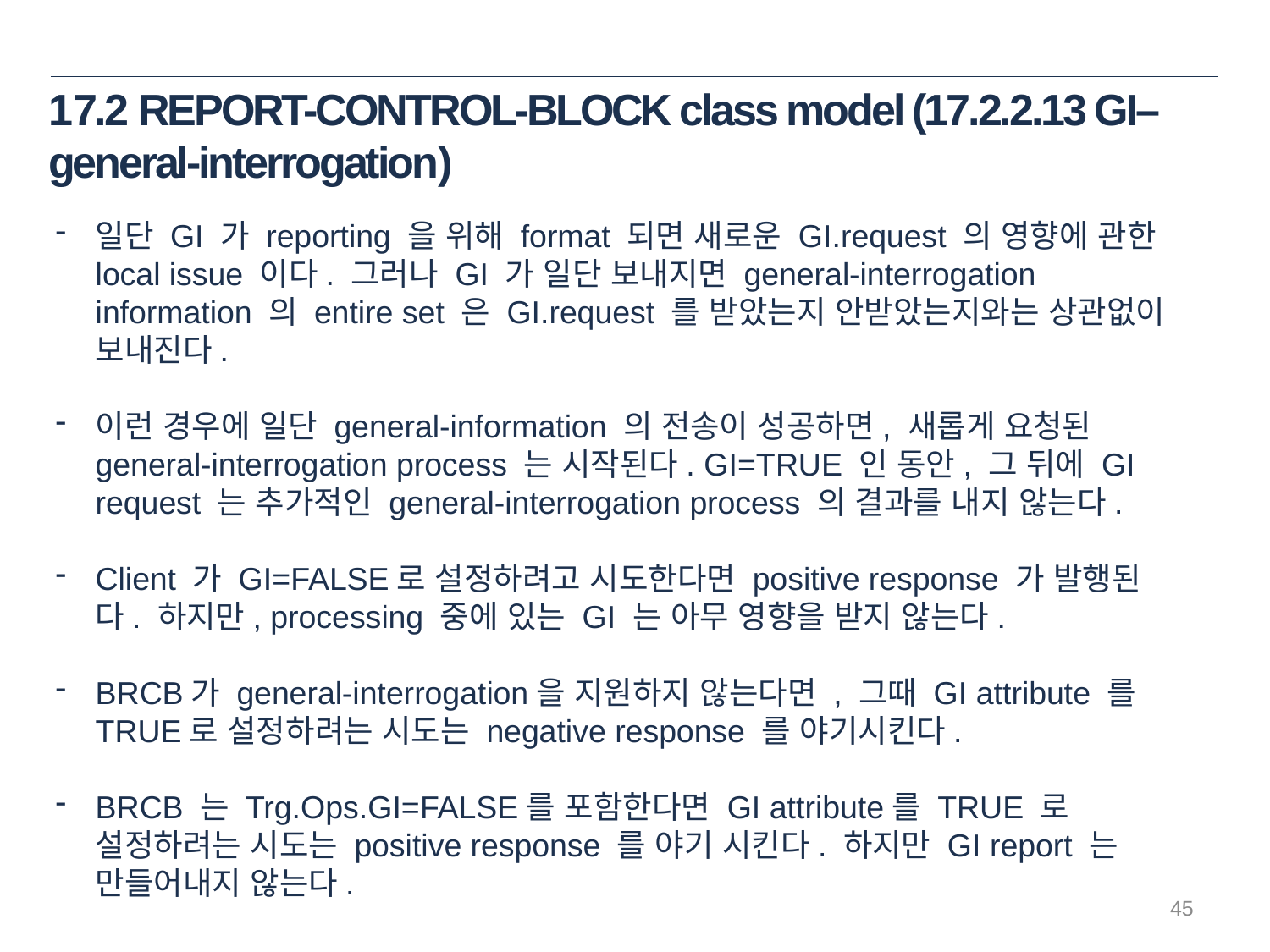

17.2 REPORT-CONTROL-BLOCK class model (17.2.2.13 GI– general-interrogation)
일단 GI 가 reporting 을 위해 format 되면 새로운 GI.request 의 영향에 관한 local issue 이다. 그러나 GI 가 일단 보내지면 general-interrogation information 의 entire set 은 GI.request 를 받았는지 안받았는지와는 상관없이 보내진다.

이런 경우에 일단 general-information 의 전송이 성공하면, 새롭게 요청된 general-interrogation process 는 시작된다. GI=TRUE 인 동안, 그 뒤에 GI request 는 추가적인 general-interrogation process 의 결과를 내지 않는다.

Client 가 GI=FALSE로 설정하려고 시도한다면 positive response 가 발행된다. 하지만, processing 중에 있는 GI 는 아무 영향을 받지 않는다.

BRCB가 general-interrogation을 지원하지 않는다면 , 그때 GI attribute 를 TRUE로 설정하려는 시도는 negative response 를 야기시킨다.

BRCB 는 Trg.Ops.GI=FALSE를 포함한다면 GI attribute를 TRUE 로 설정하려는 시도는 positive response 를 야기 시킨다. 하지만 GI report 는 만들어내지 않는다.
45